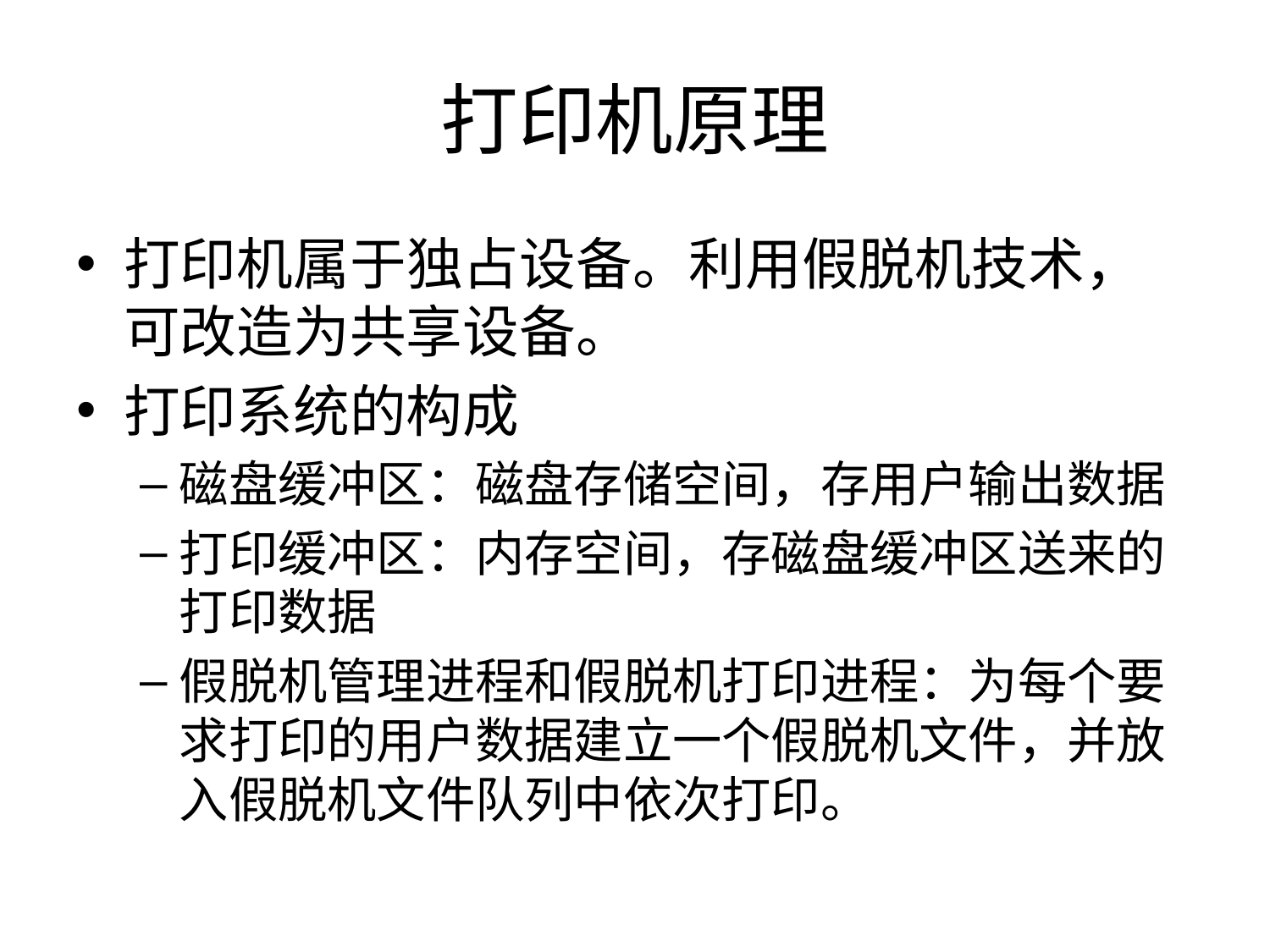

# 打印机原理
打印机属于独占设备。利用假脱机技术，可改造为共享设备。
打印系统的构成
磁盘缓冲区：磁盘存储空间，存用户输出数据
打印缓冲区：内存空间，存磁盘缓冲区送来的打印数据
假脱机管理进程和假脱机打印进程：为每个要求打印的用户数据建立一个假脱机文件，并放入假脱机文件队列中依次打印。